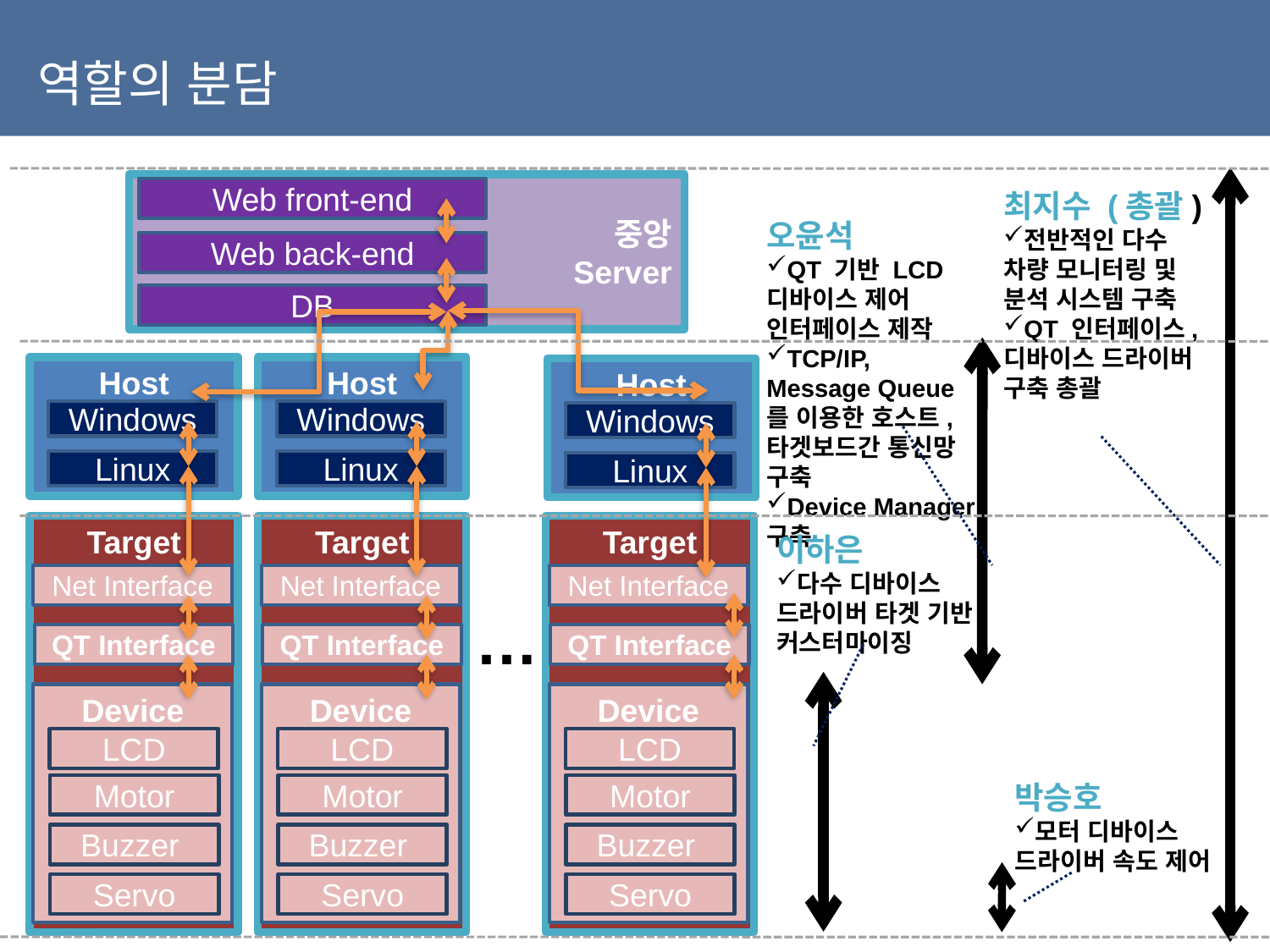

역할의 분담
중앙
Server
Web front-end
최지수 (총괄)
전반적인 다수 차량 모니터링 및 분석 시스템 구축
QT 인터페이스, 디바이스 드라이버 구축 총괄
오윤석
QT 기반 LCD 디바이스 제어 인터페이스 제작
TCP/IP, Message Queue를 이용한 호스트, 타겟보드간 통신망 구축
Device Manager 구축
Web back-end
DB
Host
Host
Host
Windows
Windows
Windows
Linux
Linux
Linux
Target
Target
Target
이하은
다수 디바이스 드라이버 타겟 기반 커스터마이징
Net Interface
Net Interface
Net Interface
…
QT Interface
QT Interface
QT Interface
Device
Device
Device
LCD
LCD
LCD
박승호
모터 디바이스 드라이버 속도 제어
Motor
Motor
Motor
Buzzer
Buzzer
Buzzer
Servo
Servo
Servo